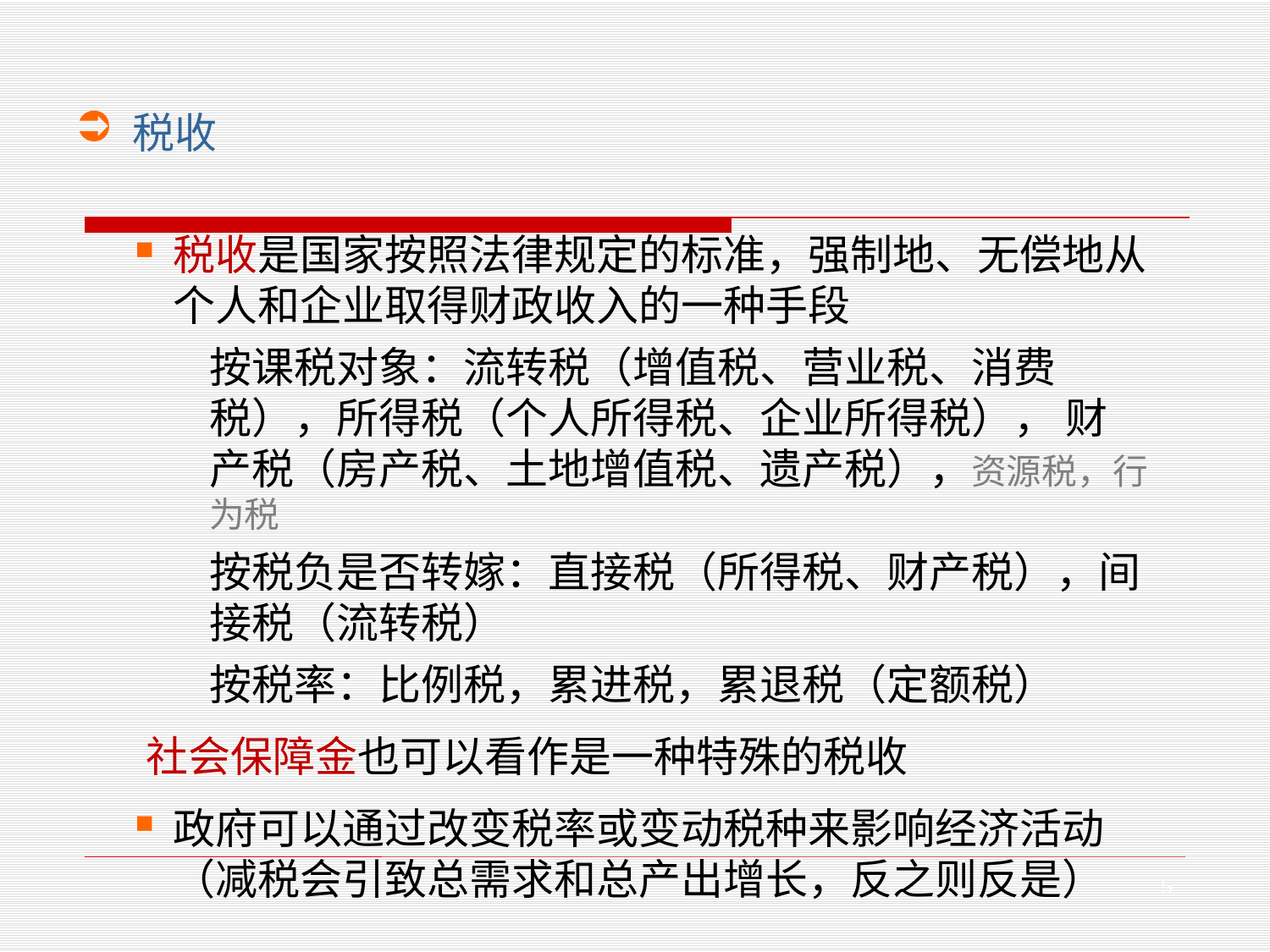

税收
税收是国家按照法律规定的标准，强制地、无偿地从个人和企业取得财政收入的一种手段
按课税对象：流转税（增值税、营业税、消费税），所得税（个人所得税、企业所得税）， 财产税（房产税、土地增值税、遗产税），资源税，行为税
按税负是否转嫁：直接税（所得税、财产税），间接税（流转税）
按税率：比例税，累进税，累退税（定额税）
社会保障金也可以看作是一种特殊的税收
政府可以通过改变税率或变动税种来影响经济活动（减税会引致总需求和总产出增长，反之则反是）
5